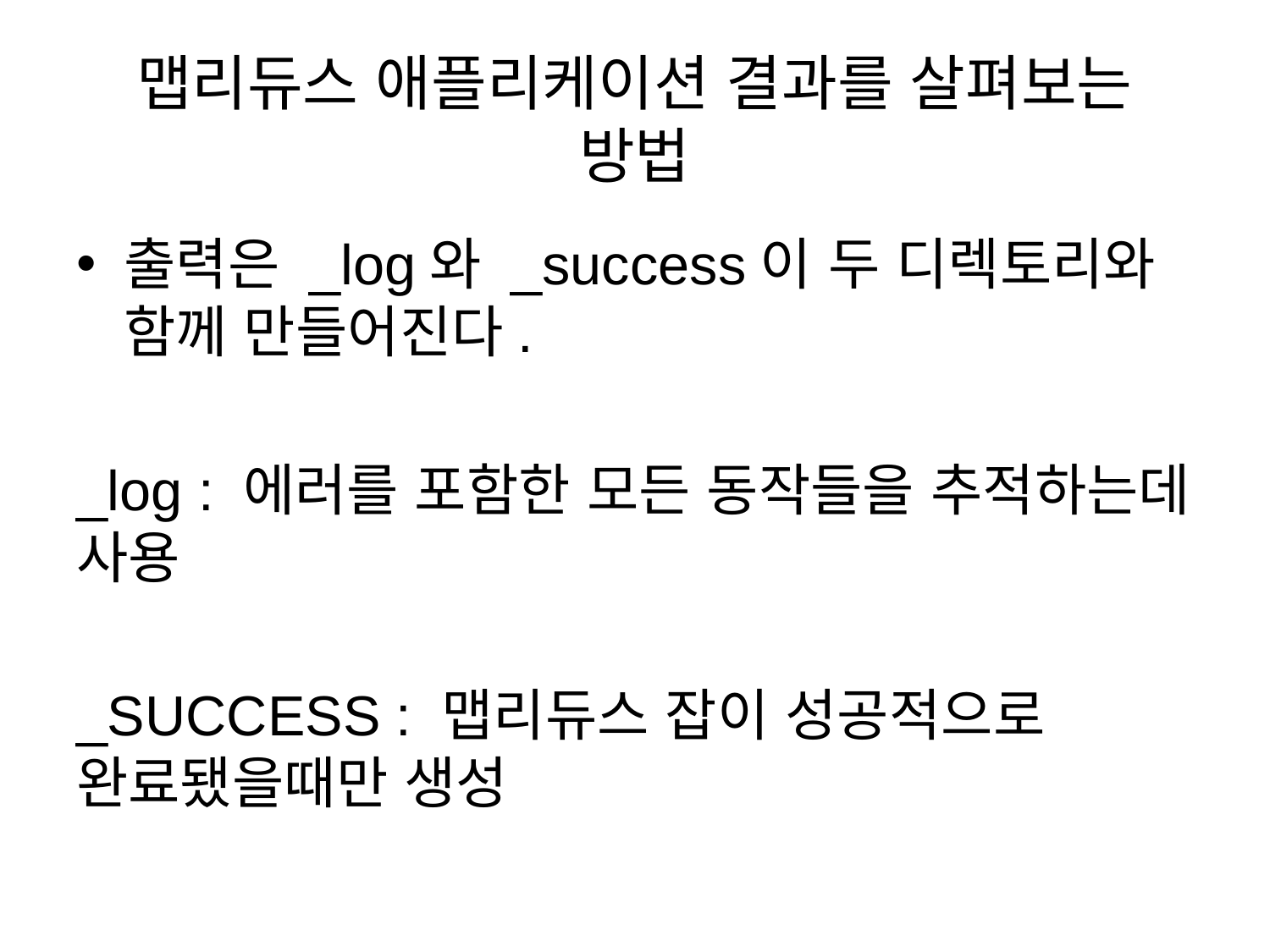

# 맵리듀스 애플리케이션 결과를 살펴보는 방법
출력은 _log와 _success이 두 디렉토리와 함께 만들어진다.

_log : 에러를 포함한 모든 동작들을 추적하는데 사용

_SUCCESS : 맵리듀스 잡이 성공적으로 완료됐을때만 생성